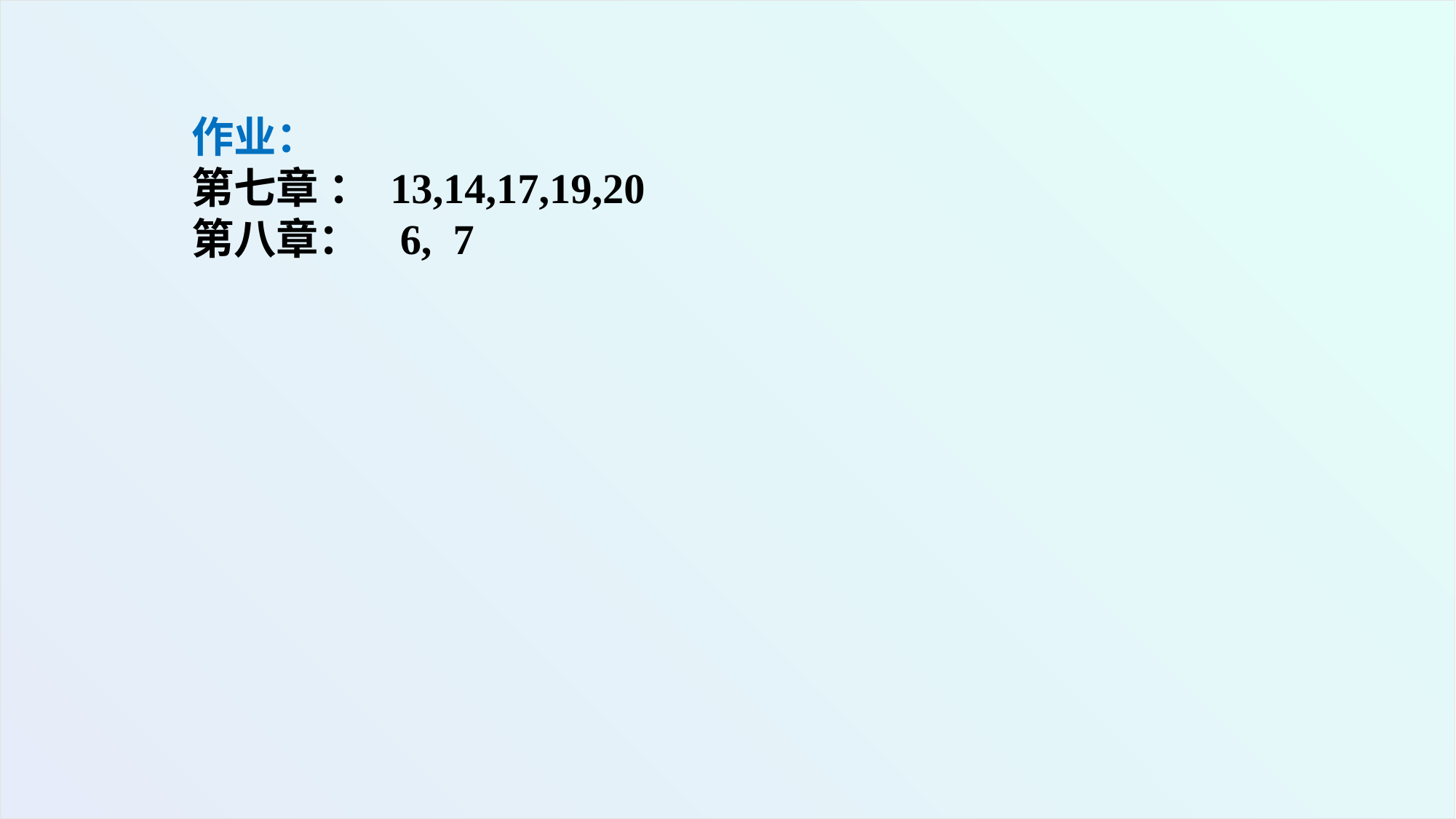

作业：
第七章 ： 13,14,17,19,20
第八章：   6,  7